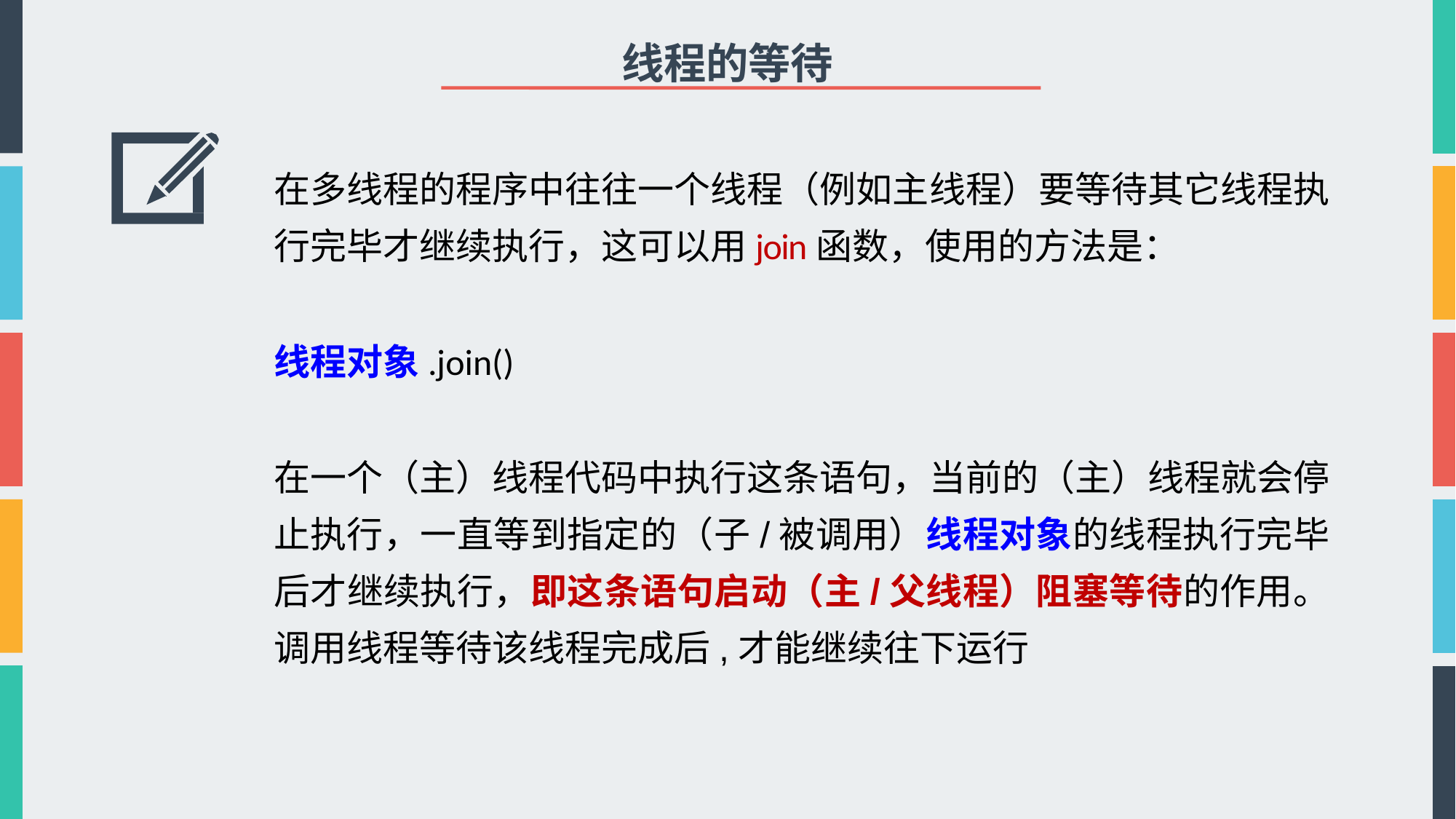

# 线程的等待

在多线程的程序中往往一个线程（例如主线程）要等待其它线程执 行完毕才继续执行，这可以用join函数，使用的方法是：

线程对象.join()

在一个（主）线程代码中执行这条语句，当前的（主）线程就会停止执行，一直等到指定的（子/被调用）线程对象的线程执行完毕后才继续执行，即这条语句启动（主/父线程）阻塞等待的作用。调用线程等待该线程完成后,才能继续往下运行